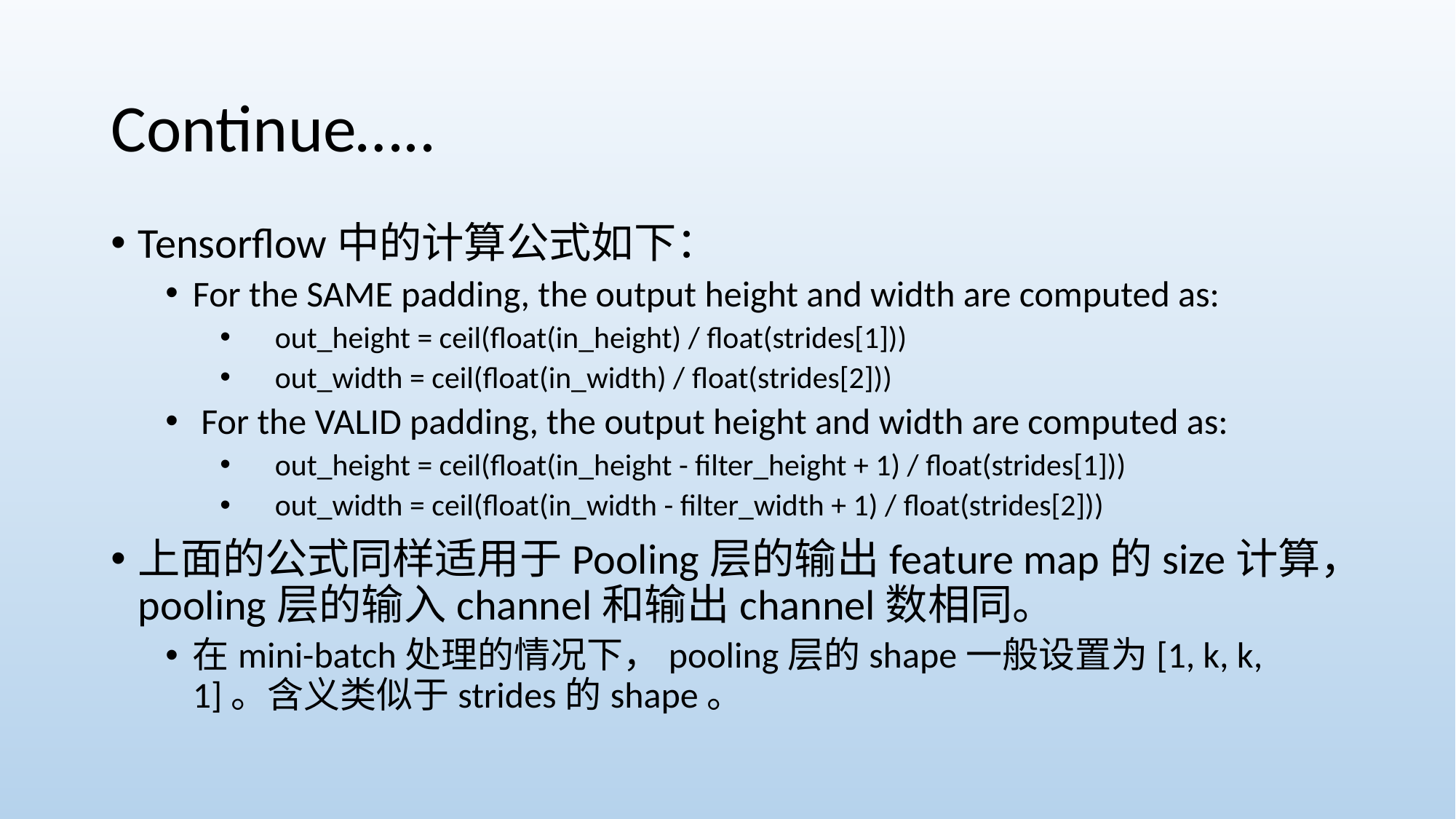

# Continue…..
Tensorflow中的计算公式如下：
For the SAME padding, the output height and width are computed as:
    out_height = ceil(float(in_height) / float(strides[1]))
    out_width = ceil(float(in_width) / float(strides[2]))
 For the VALID padding, the output height and width are computed as:
    out_height = ceil(float(in_height - filter_height + 1) / float(strides[1]))
    out_width = ceil(float(in_width - filter_width + 1) / float(strides[2]))
上面的公式同样适用于Pooling层的输出feature map的size计算，pooling层的输入channel和输出channel数相同。
在mini-batch处理的情况下，pooling层的shape一般设置为[1, k, k, 1]。含义类似于strides的shape。